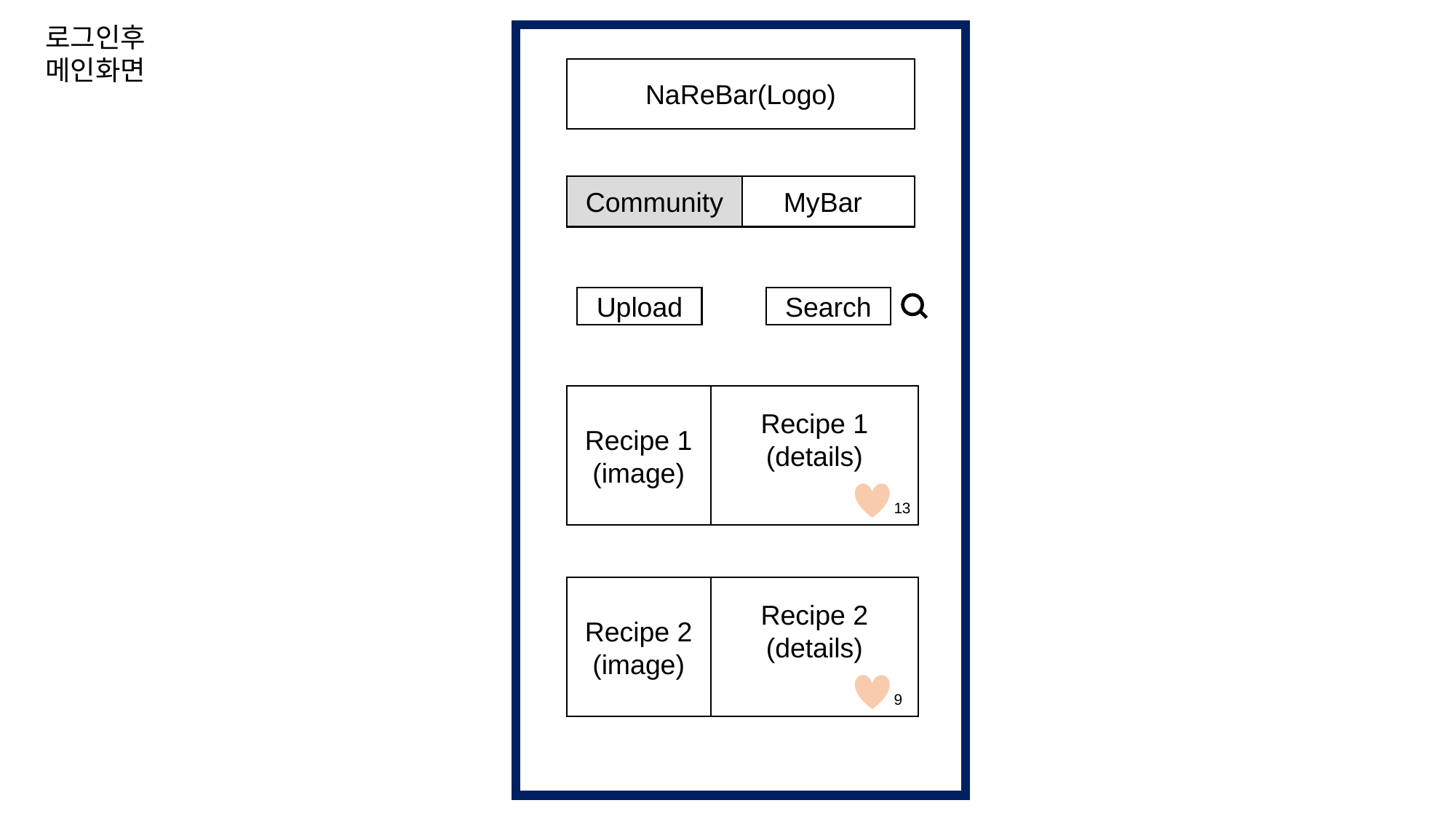

로그인후
메인화면
NaReBar(Logo)
MyBar
Community

Upload
Search

Recipe 1
(image)
Recipe 1
(details)

13
Recipe 2
(image)
Recipe 2
(details)

9